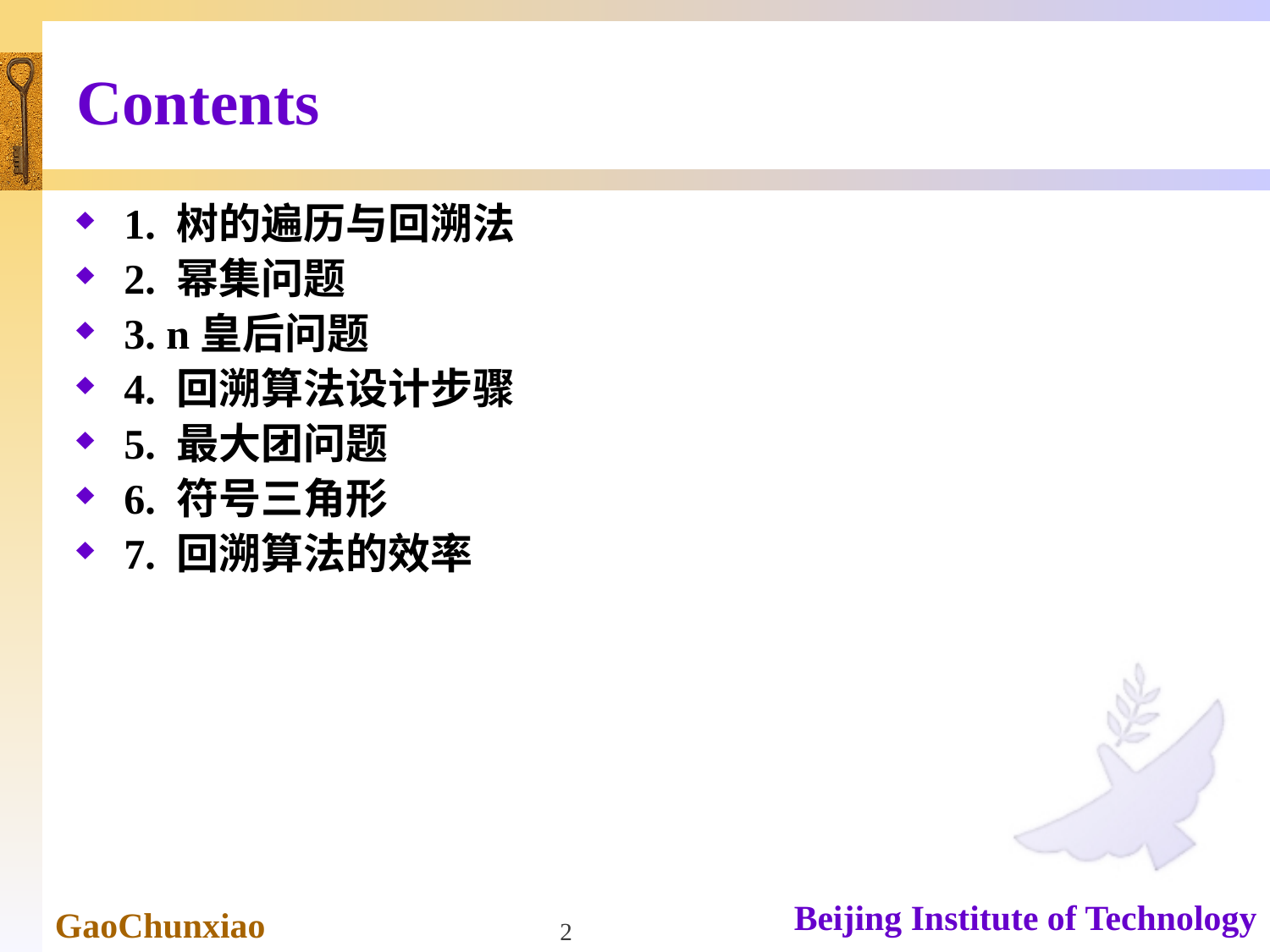

# Contents
1. 树的遍历与回溯法
2. 幂集问题
3. n皇后问题
4. 回溯算法设计步骤
5. 最大团问题
6. 符号三角形
7. 回溯算法的效率

2